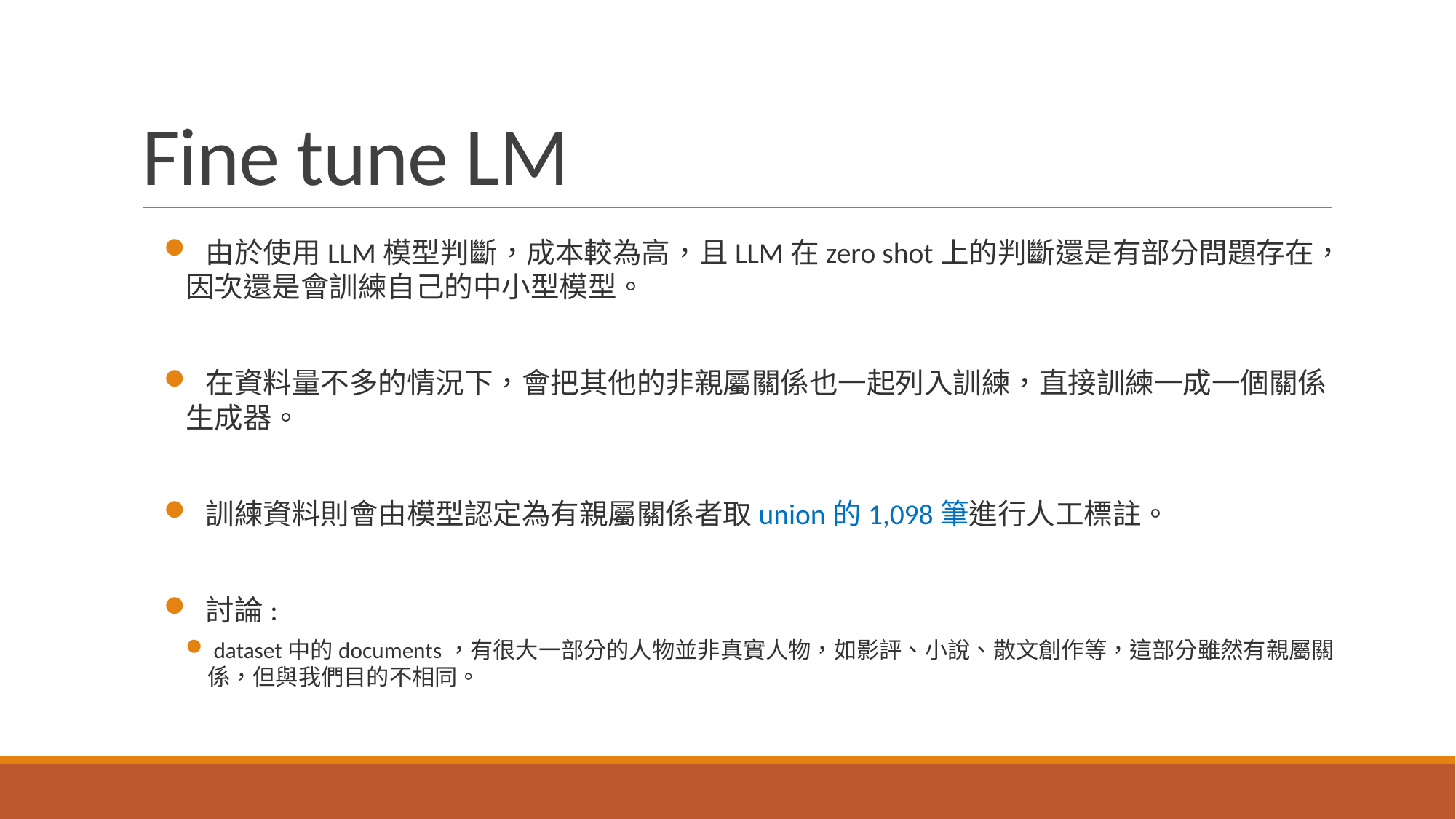

# Fine tune LM
 由於使用LLM模型判斷，成本較為高，且LLM在zero shot上的判斷還是有部分問題存在，因次還是會訓練自己的中小型模型。

 在資料量不多的情況下，會把其他的非親屬關係也一起列入訓練，直接訓練一成一個關係生成器。

 訓練資料則會由模型認定為有親屬關係者取union的1,098筆進行人工標註。

 討論:
 dataset中的documents，有很大一部分的人物並非真實人物，如影評、小說、散文創作等，這部分雖然有親屬關係，但與我們目的不相同。